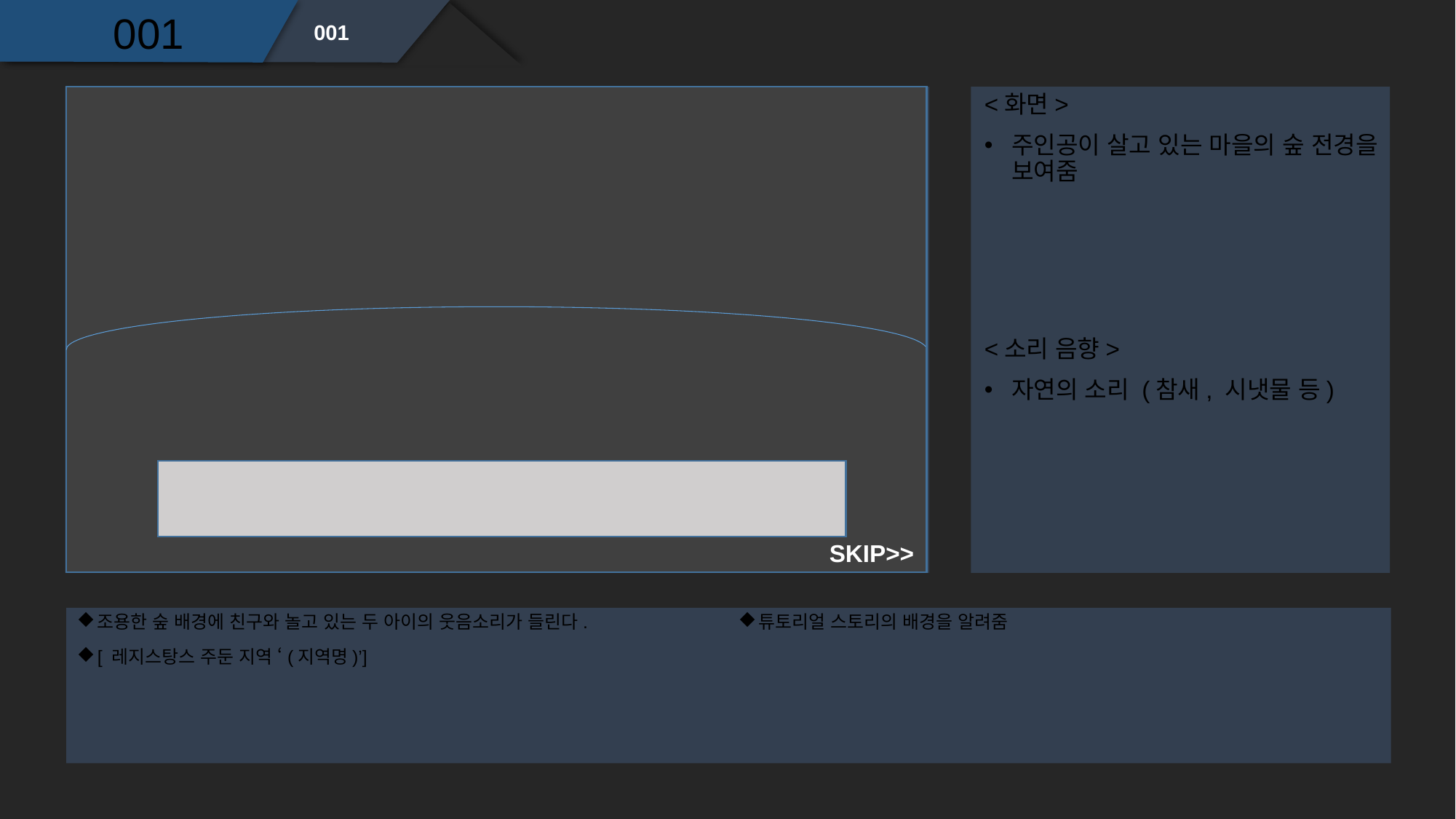

001
001

<화면>
주인공이 살고 있는 마을의 숲 전경을 보여줌

<소리 음향>
자연의 소리 (참새, 시냇물 등)

SKIP>>
조용한 숲 배경에 친구와 놀고 있는 두 아이의 웃음소리가 들린다.
[ 레지스탕스 주둔 지역 ‘(지역명)’]
튜토리얼 스토리의 배경을 알려줌